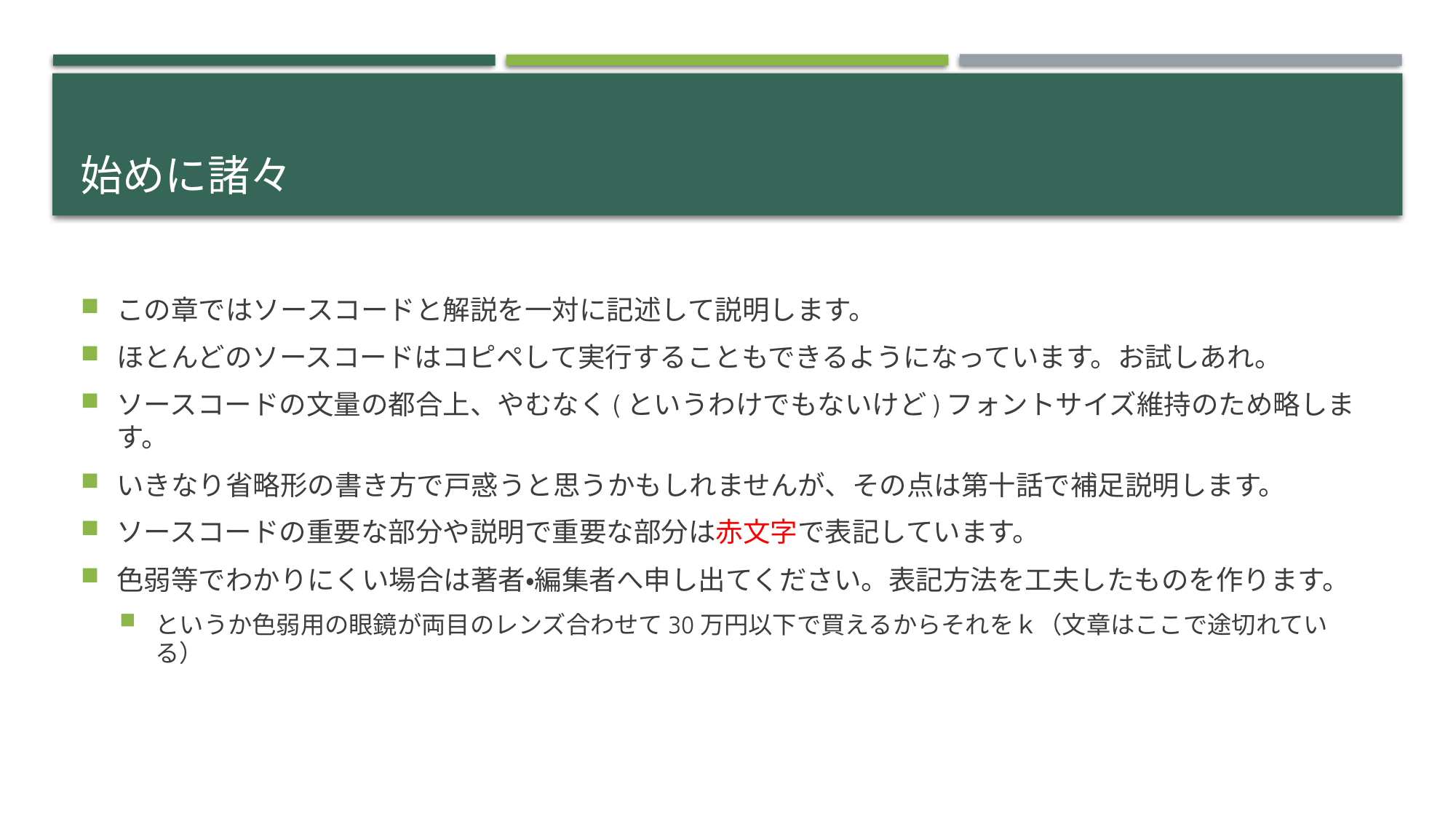

# 始めに諸々
この章ではソースコードと解説を一対に記述して説明します。
ほとんどのソースコードはコピペして実行することもできるようになっています。お試しあれ。
ソースコードの文量の都合上、やむなく(というわけでもないけど)フォントサイズ維持のため略します。
いきなり省略形の書き方で戸惑うと思うかもしれませんが、その点は第十話で補足説明します。
ソースコードの重要な部分や説明で重要な部分は赤文字で表記しています。
色弱等でわかりにくい場合は著者・編集者へ申し出てください。表記方法を工夫したものを作ります。
というか色弱用の眼鏡が両目のレンズ合わせて30万円以下で買えるからそれをｋ（文章はここで途切れている）